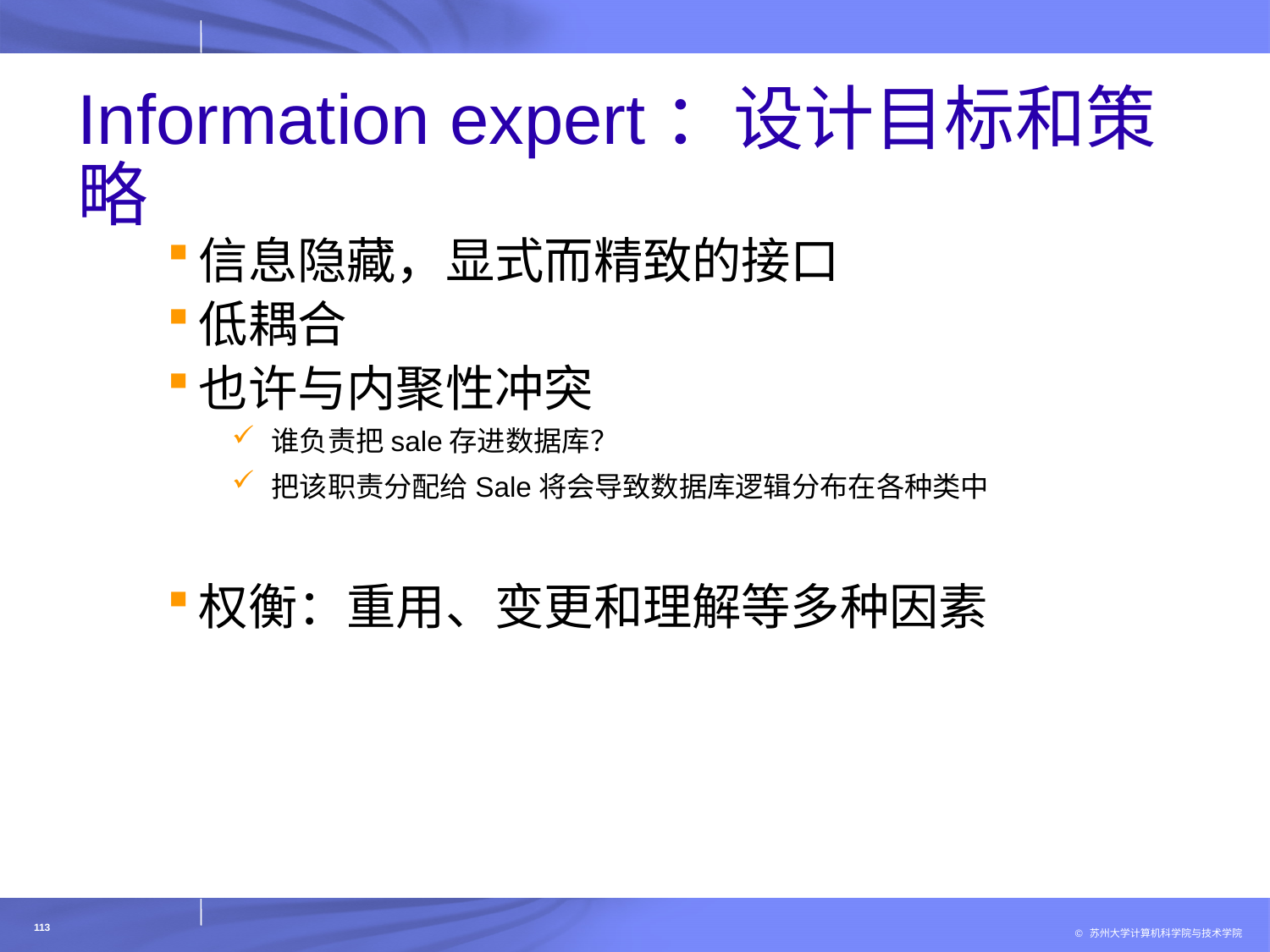

# Information expert：设计目标和策略
信息隐藏，显式而精致的接口
低耦合
也许与内聚性冲突
谁负责把sale存进数据库？
把该职责分配给Sale将会导致数据库逻辑分布在各种类中

权衡：重用、变更和理解等多种因素
113